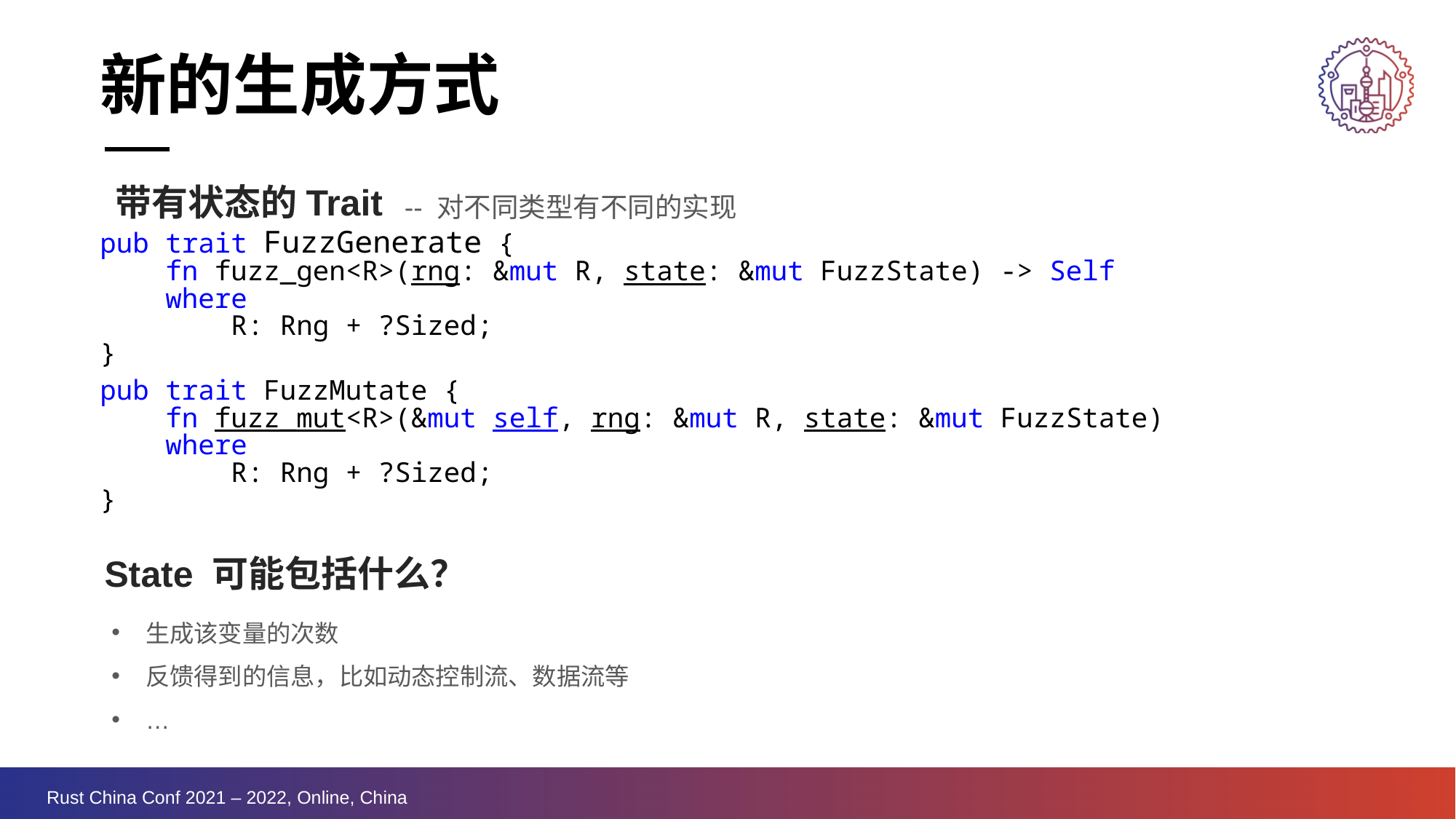

新的生成方式
-- 对不同类型有不同的实现
带有状态的Trait
pub trait FuzzGenerate {
    fn fuzz_gen<R>(rng: &mut R, state: &mut FuzzState) -> Self
    where
        R: Rng + ?Sized;
}
pub trait FuzzMutate {
    fn fuzz_mut<R>(&mut self, rng: &mut R, state: &mut FuzzState)
    where
        R: Rng + ?Sized;
}
State 可能包括什么？
生成该变量的次数
反馈得到的信息，比如动态控制流、数据流等
…